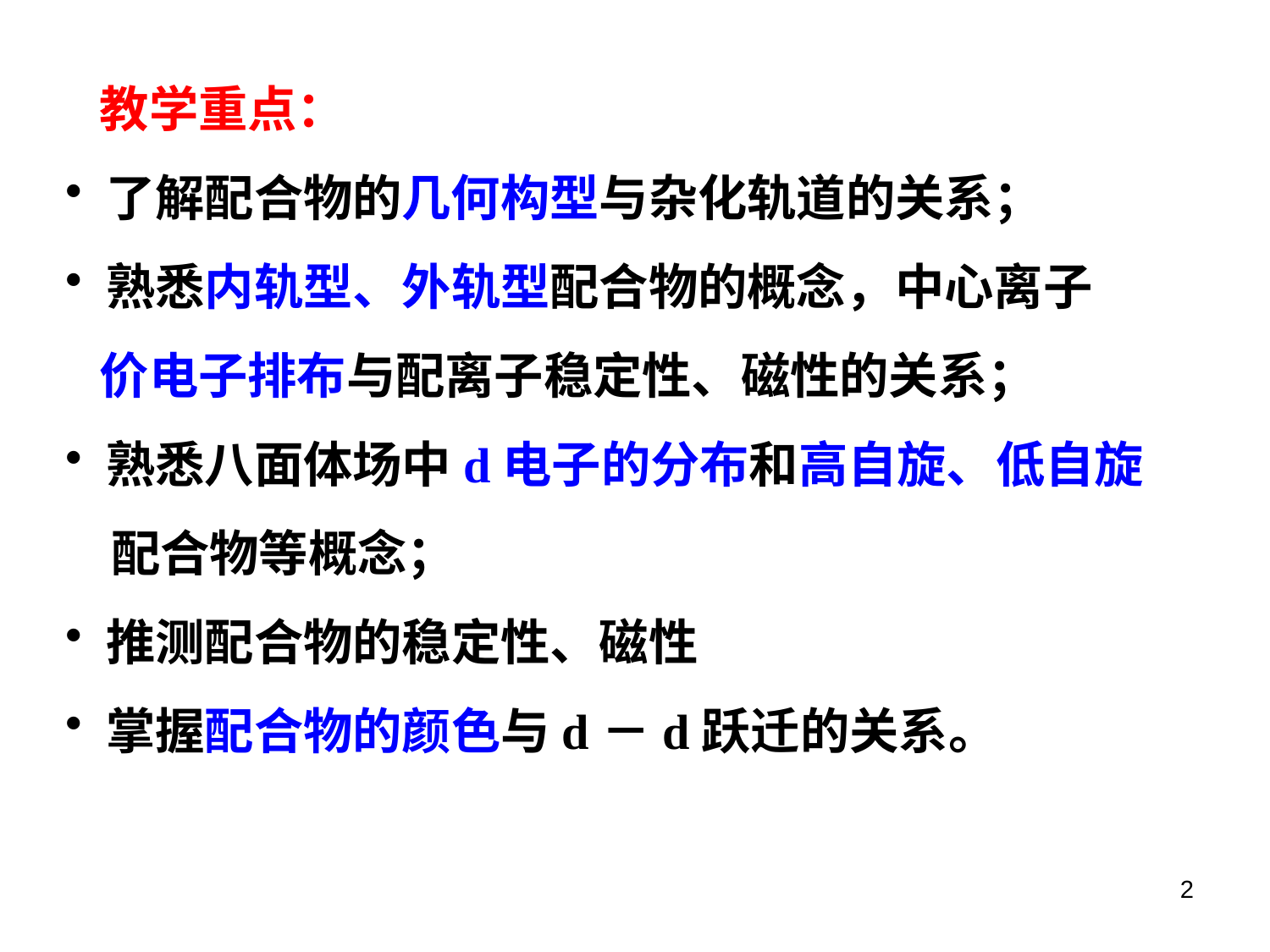

教学重点：
 了解配合物的几何构型与杂化轨道的关系；
 熟悉内轨型、外轨型配合物的概念，中心离子
  价电子排布与配离子稳定性、磁性的关系；
 熟悉八面体场中d电子的分布和高自旋、低自旋
   配合物等概念；
 推测配合物的稳定性、磁性
 掌握配合物的颜色与d－d跃迁的关系。
2